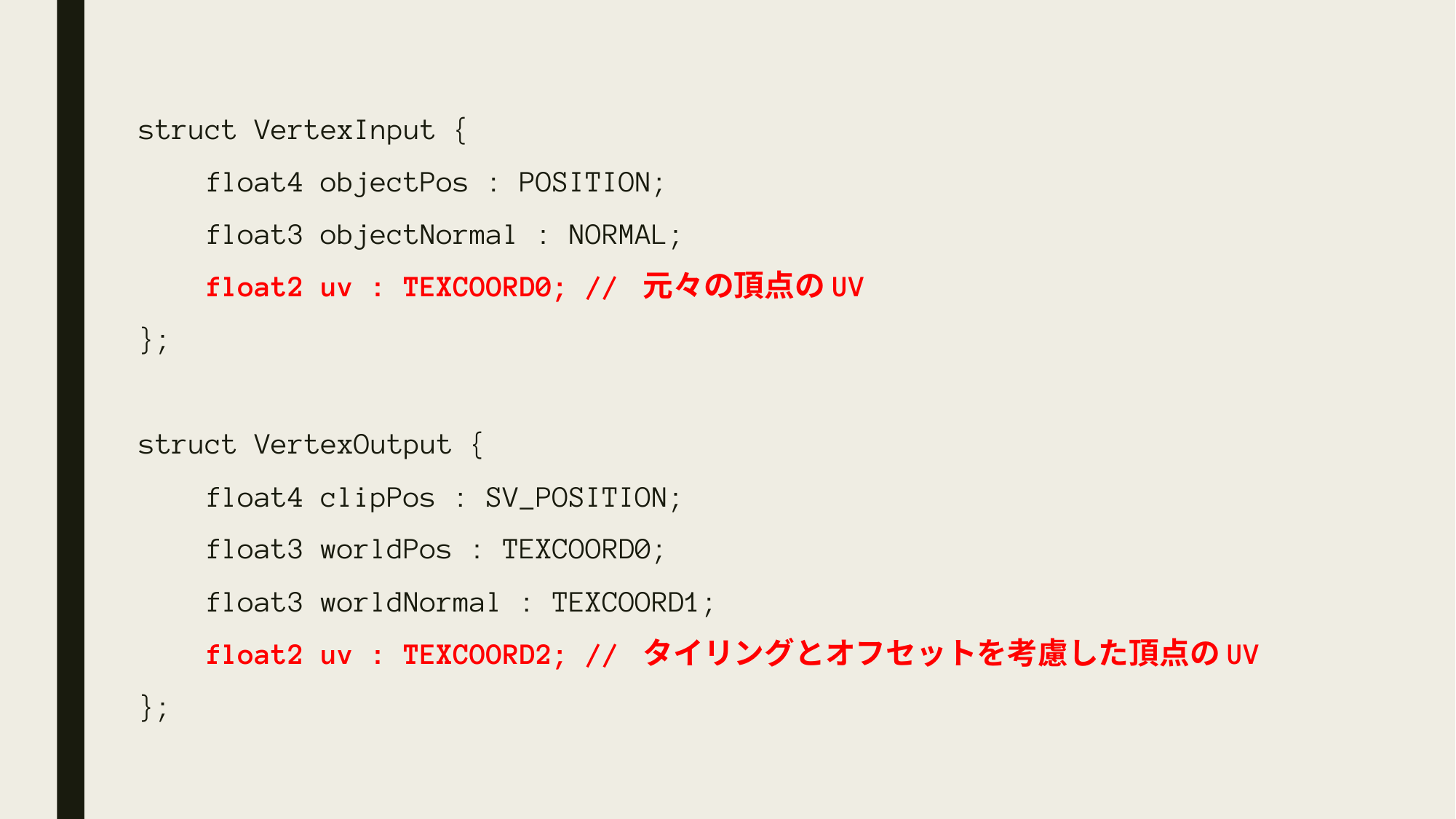

struct VertexInput {
    float4 objectPos : POSITION;
    float3 objectNormal : NORMAL;
    float2 uv : TEXCOORD0; // 元々の頂点のUV
};

struct VertexOutput {
    float4 clipPos : SV_POSITION;
    float3 worldPos : TEXCOORD0;
    float3 worldNormal : TEXCOORD1;
    float2 uv : TEXCOORD2; // タイリングとオフセットを考慮した頂点のUV
};